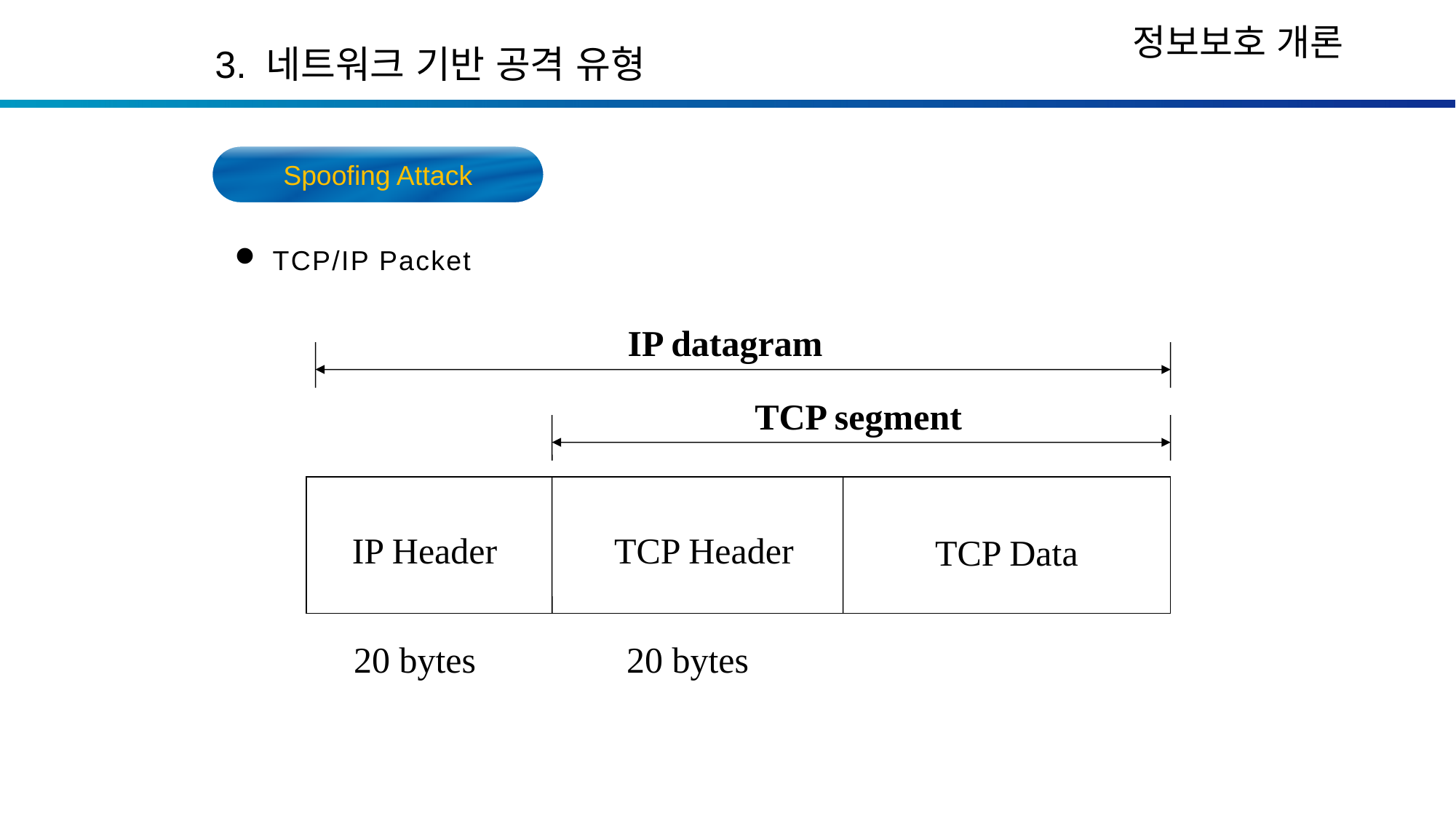

3. 네트워크 기반 공격 유형
Spoofing Attack

TCP/IP Packet
IP datagram

TCP segment

IP Header
TCP Header
TCP Data
20 bytes
20 bytes